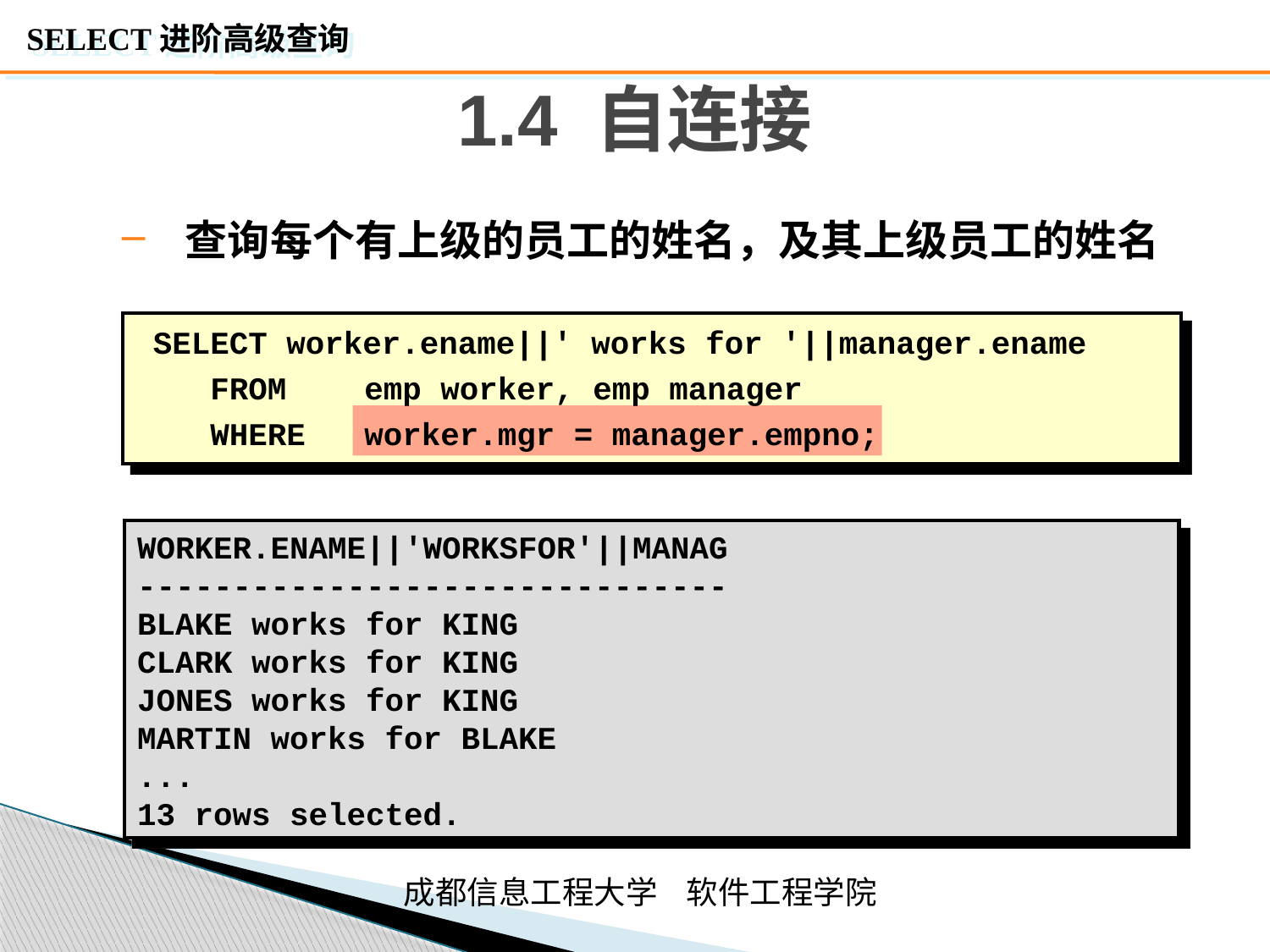

# 1.4 自连接
查询每个有上级的员工的姓名，及其上级员工的姓名
 SELECT worker.ename||' works for '||manager.ename
    FROM 	emp worker, emp manager
    WHERE 	worker.mgr = manager.empno;

WORKER.ENAME||'WORKSFOR'||MANAG
-------------------------------
BLAKE works for KING
CLARK works for KING
JONES works for KING
MARTIN works for BLAKE
...
13 rows selected.